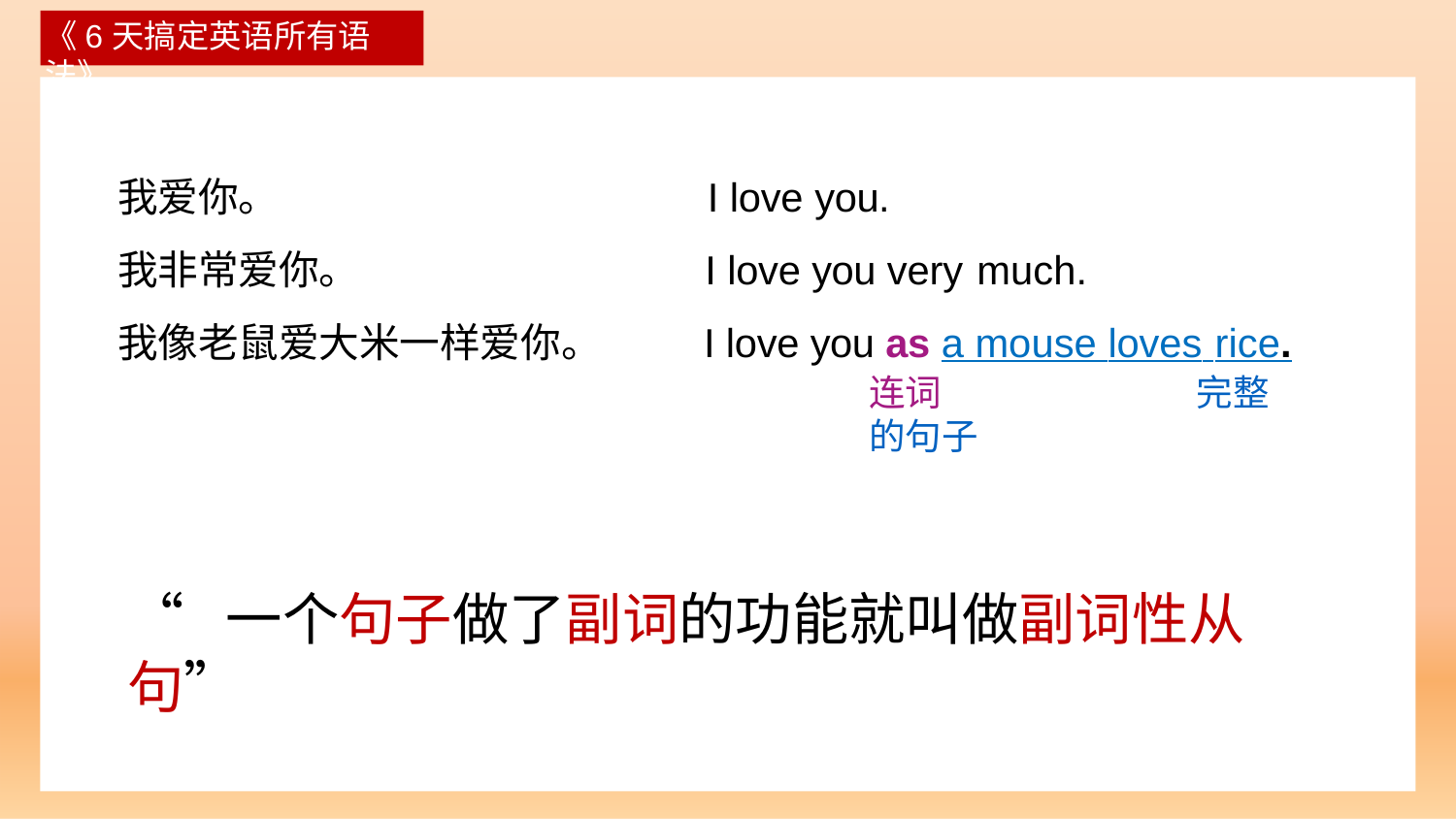

《6天搞定英语所有语法》
I love you.
I love you very much.
I love you as a mouse loves rice.
连词	完整的句子
# 我爱你。
我非常爱你。
我像老鼠爱大米一样爱你。
“一个句子做了副词的功能就叫做副词性从句”